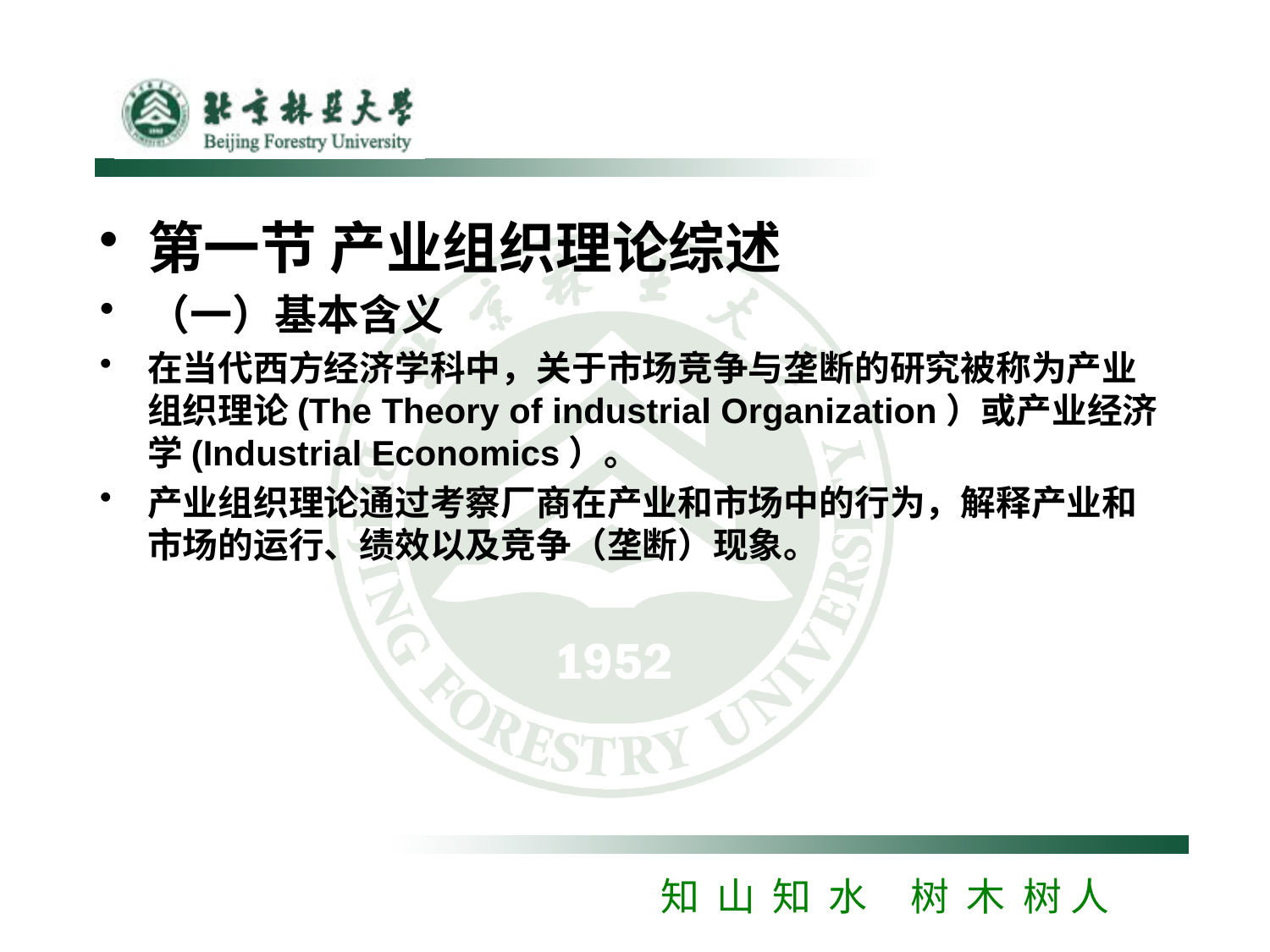

#
第一节 产业组织理论综述
（一）基本含义
在当代西方经济学科中，关于市场竞争与垄断的研究被称为产业组织理论(The Theory of industrial Organization）或产业经济学(Industrial Economics）。
产业组织理论通过考察厂商在产业和市场中的行为，解释产业和市场的运行、绩效以及竞争（垄断）现象。